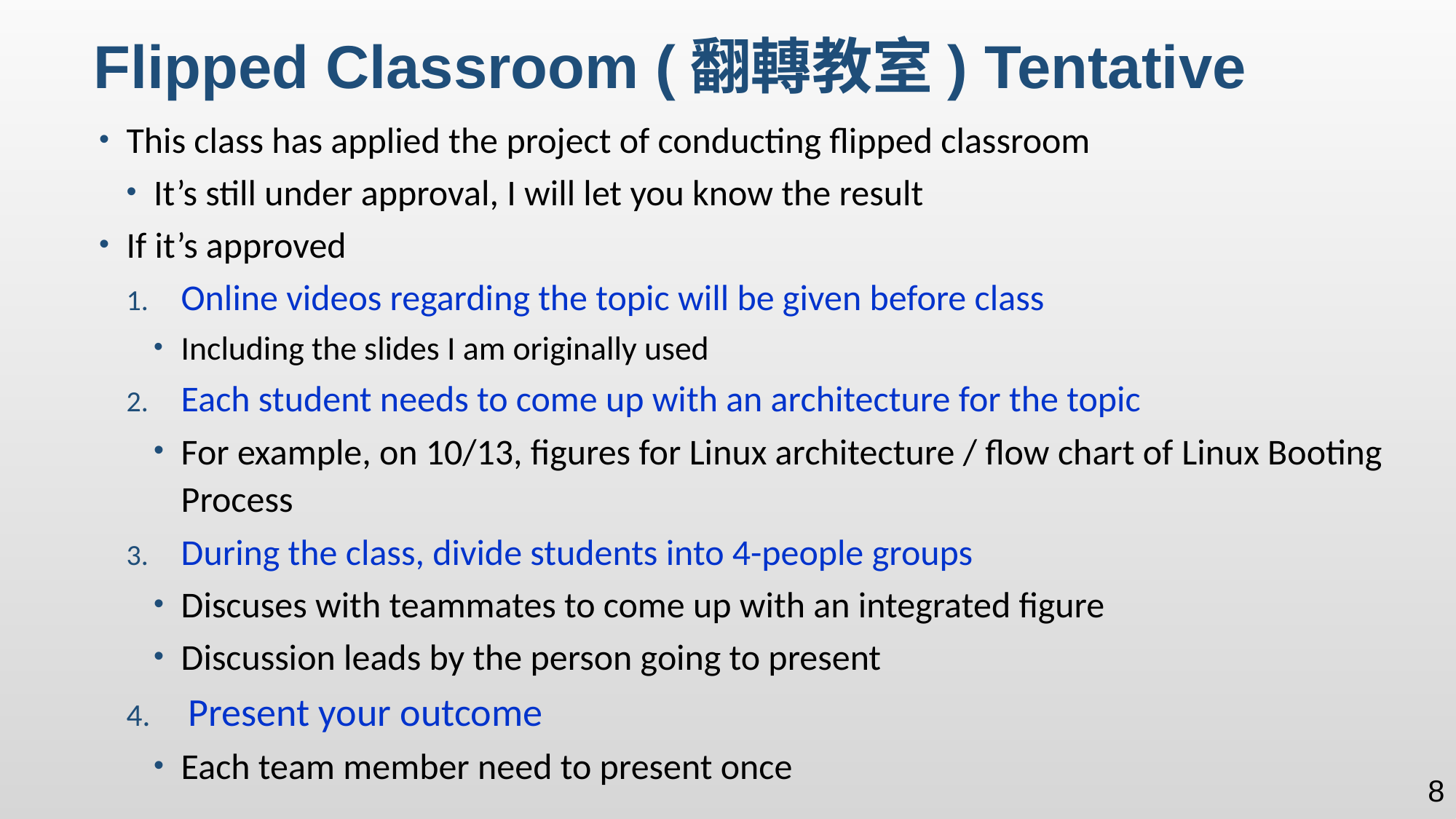

Flipped Classroom (翻轉教室) Tentative
This class has applied the project of conducting flipped classroom
It’s still under approval, I will let you know the result
If it’s approved
Online videos regarding the topic will be given before class
Including the slides I am originally used
Each student needs to come up with an architecture for the topic
For example, on 10/13, figures for Linux architecture / flow chart of Linux Booting Process
During the class, divide students into 4-people groups
Discuses with teammates to come up with an integrated figure
Discussion leads by the person going to present
Present your outcome
Each team member need to present once

8